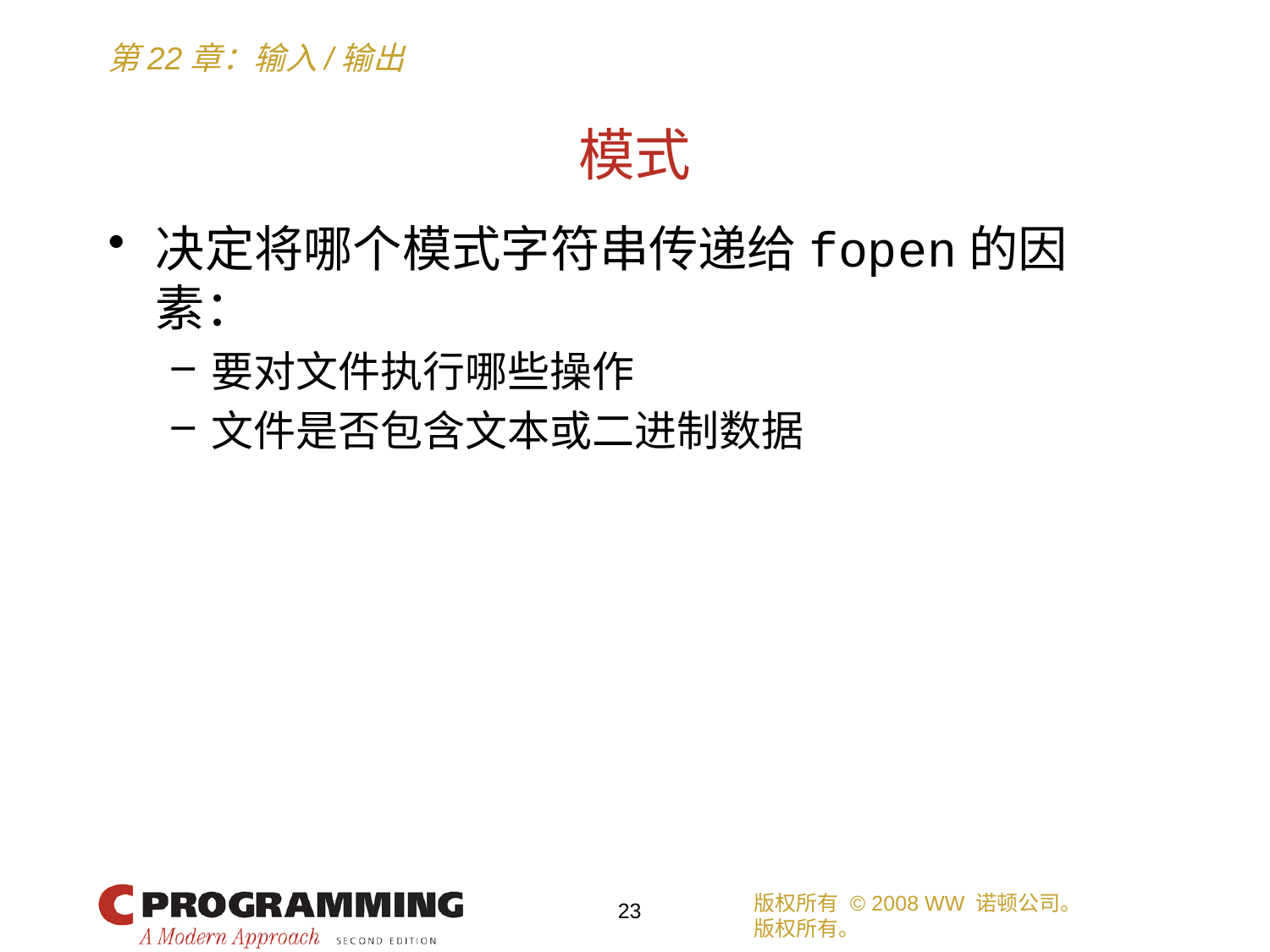

# 模式
决定将哪个模式字符串传递给fopen的因素：
要对文件执行哪些操作
文件是否包含文本或二进制数据
版权所有 © 2008 WW 诺顿公司。
版权所有。
23